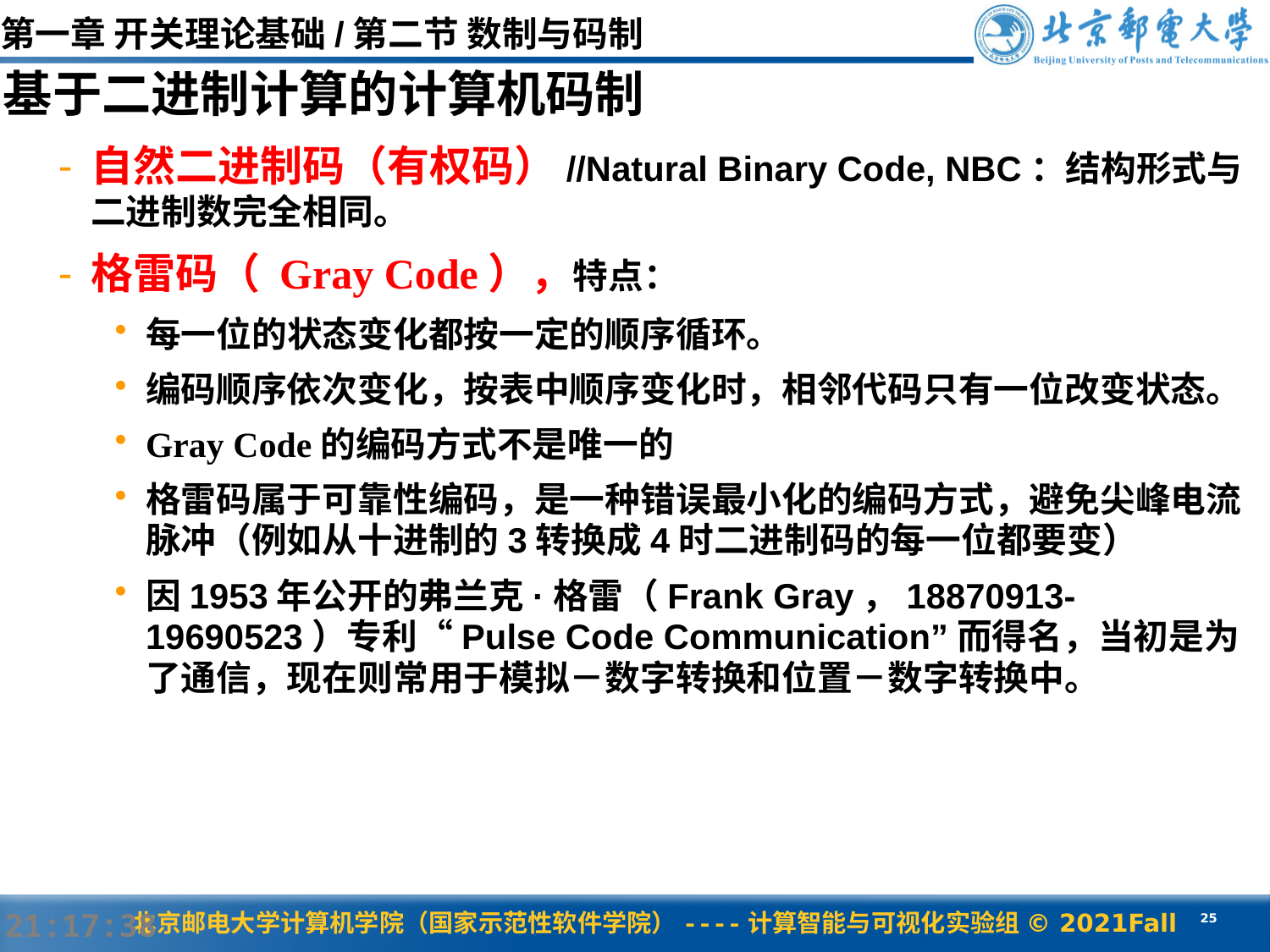

# 第一章 开关理论基础/第二节 数制与码制
基于二进制计算的计算机码制
自然二进制码（有权码）//Natural Binary Code, NBC：结构形式与二进制数完全相同。
格雷码（ Gray Code），特点：
每一位的状态变化都按一定的顺序循环。
编码顺序依次变化，按表中顺序变化时，相邻代码只有一位改变状态。
Gray Code的编码方式不是唯一的
格雷码属于可靠性编码，是一种错误最小化的编码方式，避免尖峰电流脉冲（例如从十进制的3转换成4时二进制码的每一位都要变）
因1953年公开的弗兰克·格雷（Frank Gray，18870913-19690523）专利“Pulse Code Communication”而得名，当初是为了通信，现在则常用于模拟－数字转换和位置－数字转换中。